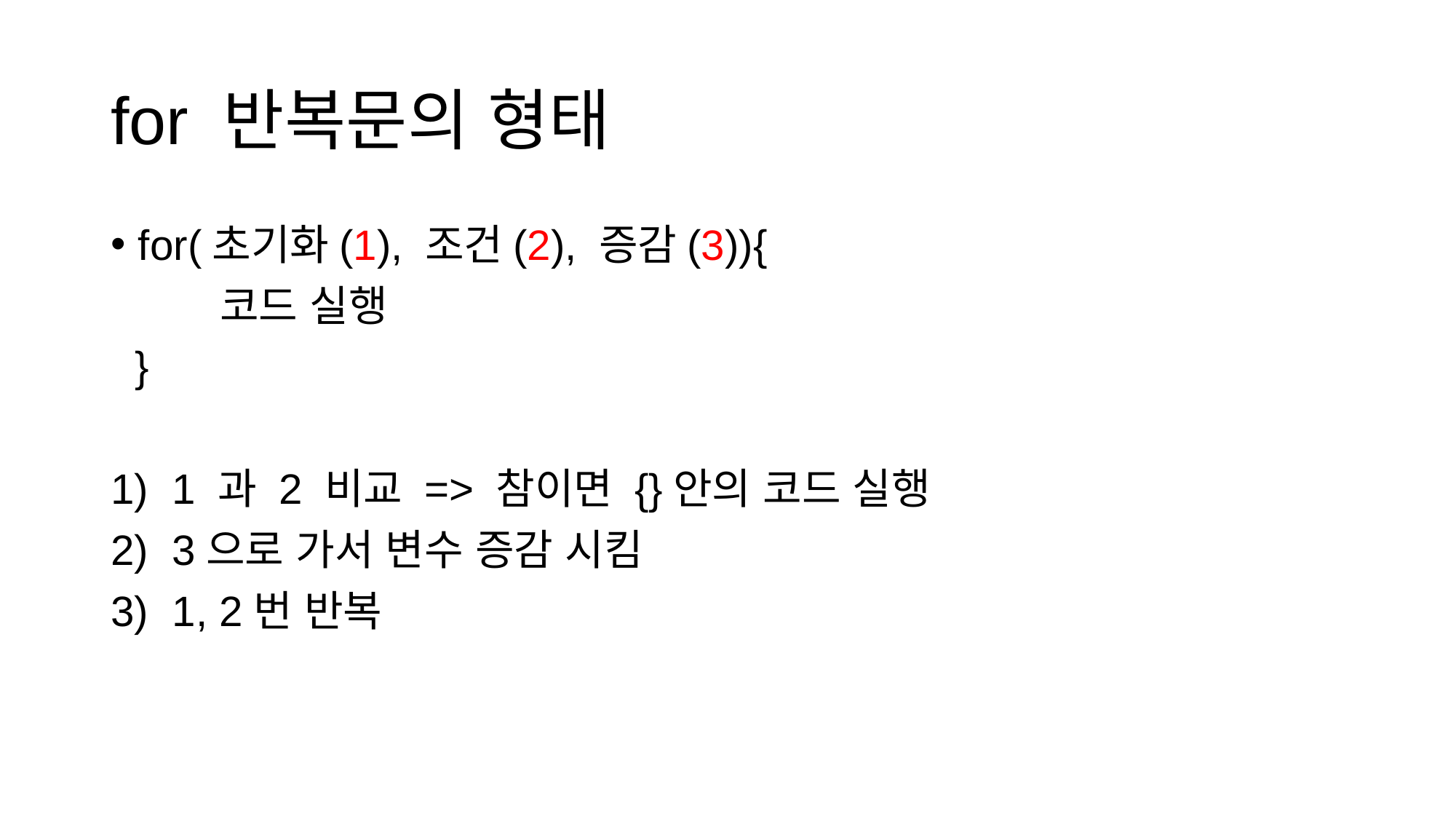

# for 반복문의 형태
for(초기화(1), 조건(2), 증감(3)){
  	코드 실행
  }

1 과 2 비교 => 참이면 {}안의 코드 실행
3으로 가서 변수 증감 시킴
1, 2번 반복